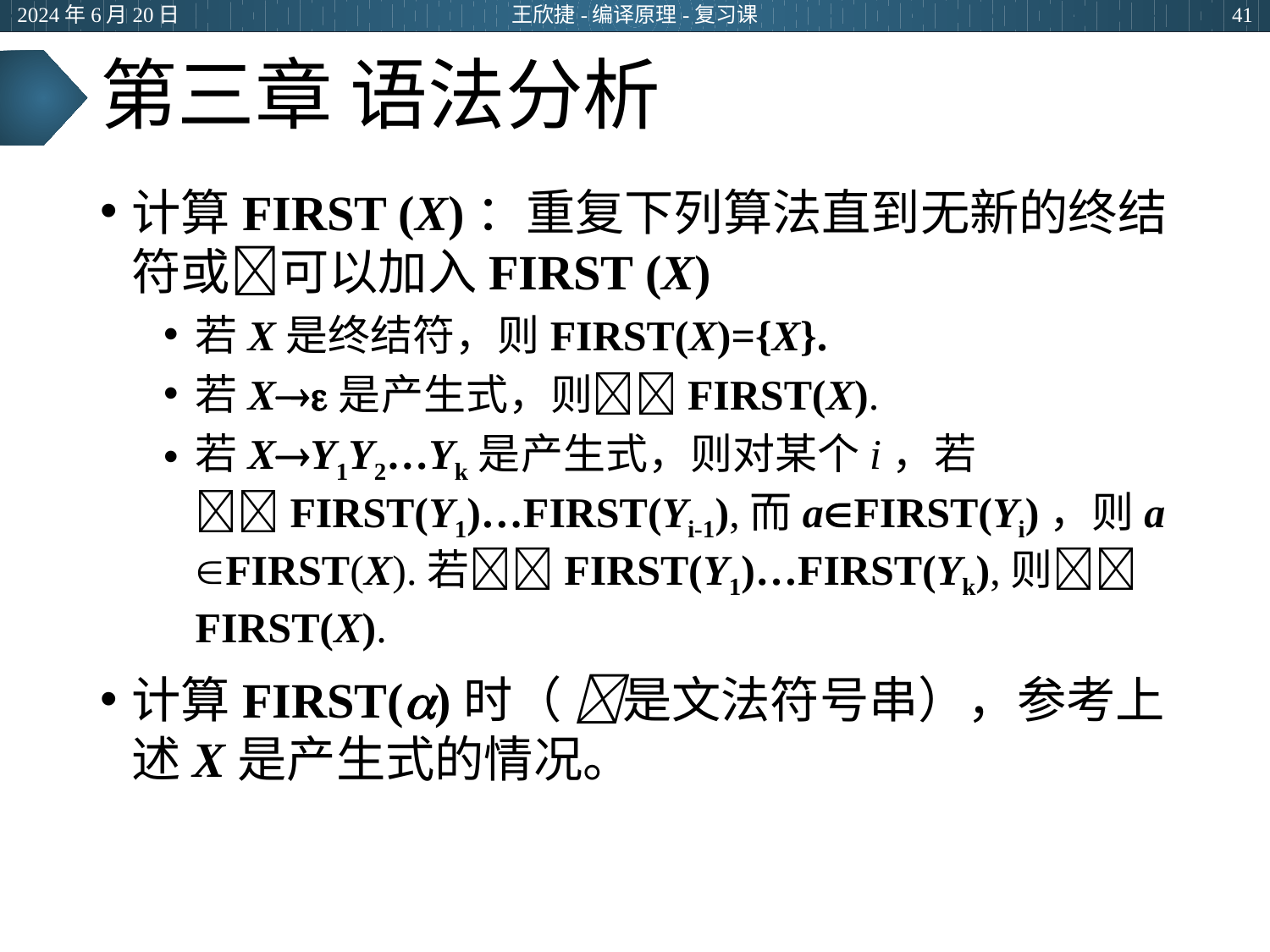

2024年6月20日
王欣捷-编译原理-复习课
41
# 第三章 语法分析
计算FIRST (X)：重复下列算法直到无新的终结符或ε可以加入FIRST (X)
若X是终结符，则FIRST(X)={X}.
若X→ε是产生式，则ε∈FIRST(X).
若X→Y1Y2…Yk是产生式，则对某个i，若ε∈FIRST(Y1)…FIRST(Yi-1),而a∈FIRST(Yi)，则a ∈FIRST(X).若ε∈FIRST(Y1)…FIRST(Yk),则ε∈FIRST(X).
计算FIRST(α)时（ α是文法符号串），参考上述X是产生式的情况。